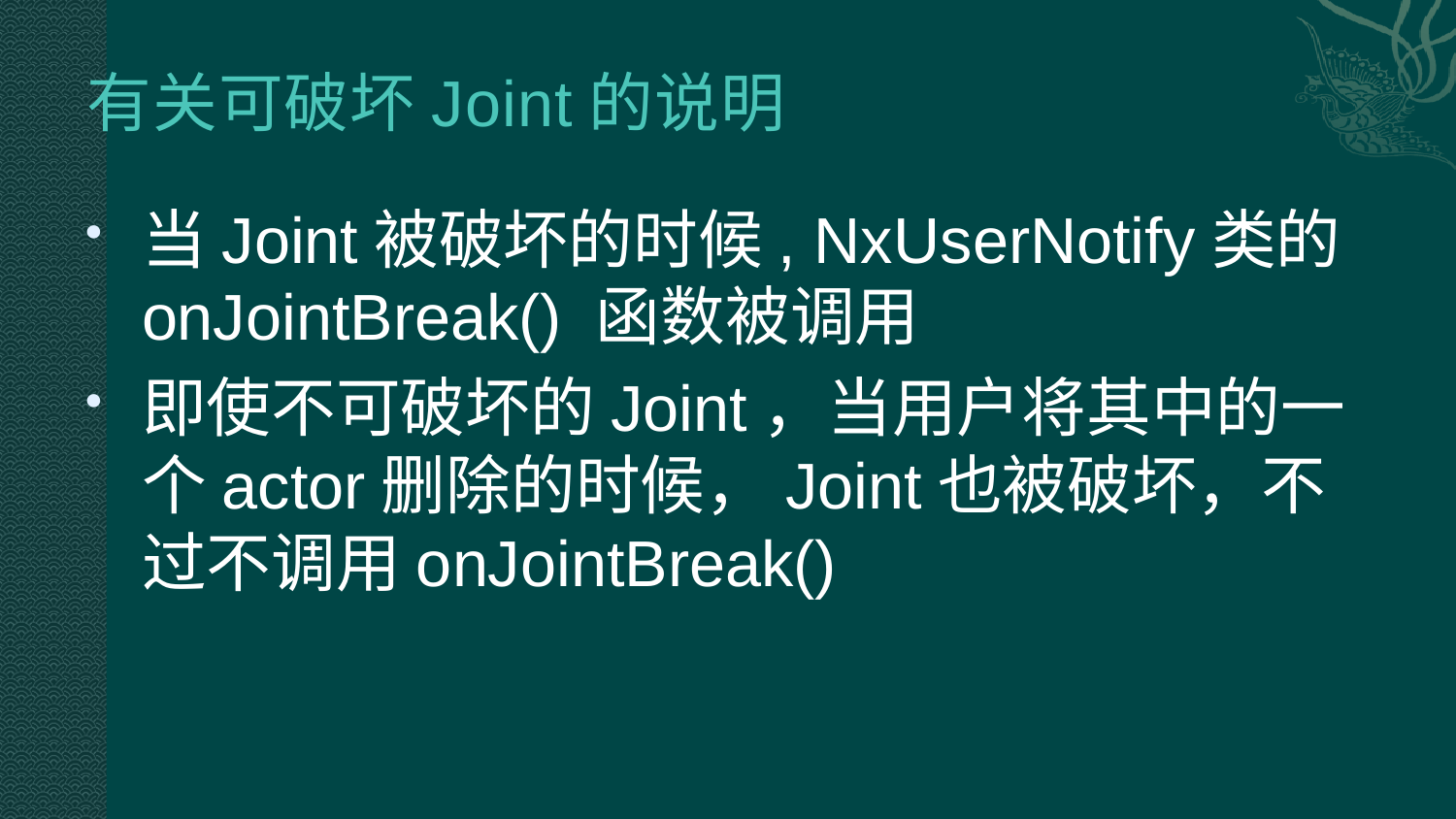

# 有关可破坏Joint的说明
当Joint被破坏的时候, NxUserNotify类的onJointBreak() 函数被调用
即使不可破坏的Joint，当用户将其中的一个actor删除的时候，Joint也被破坏，不过不调用onJointBreak()